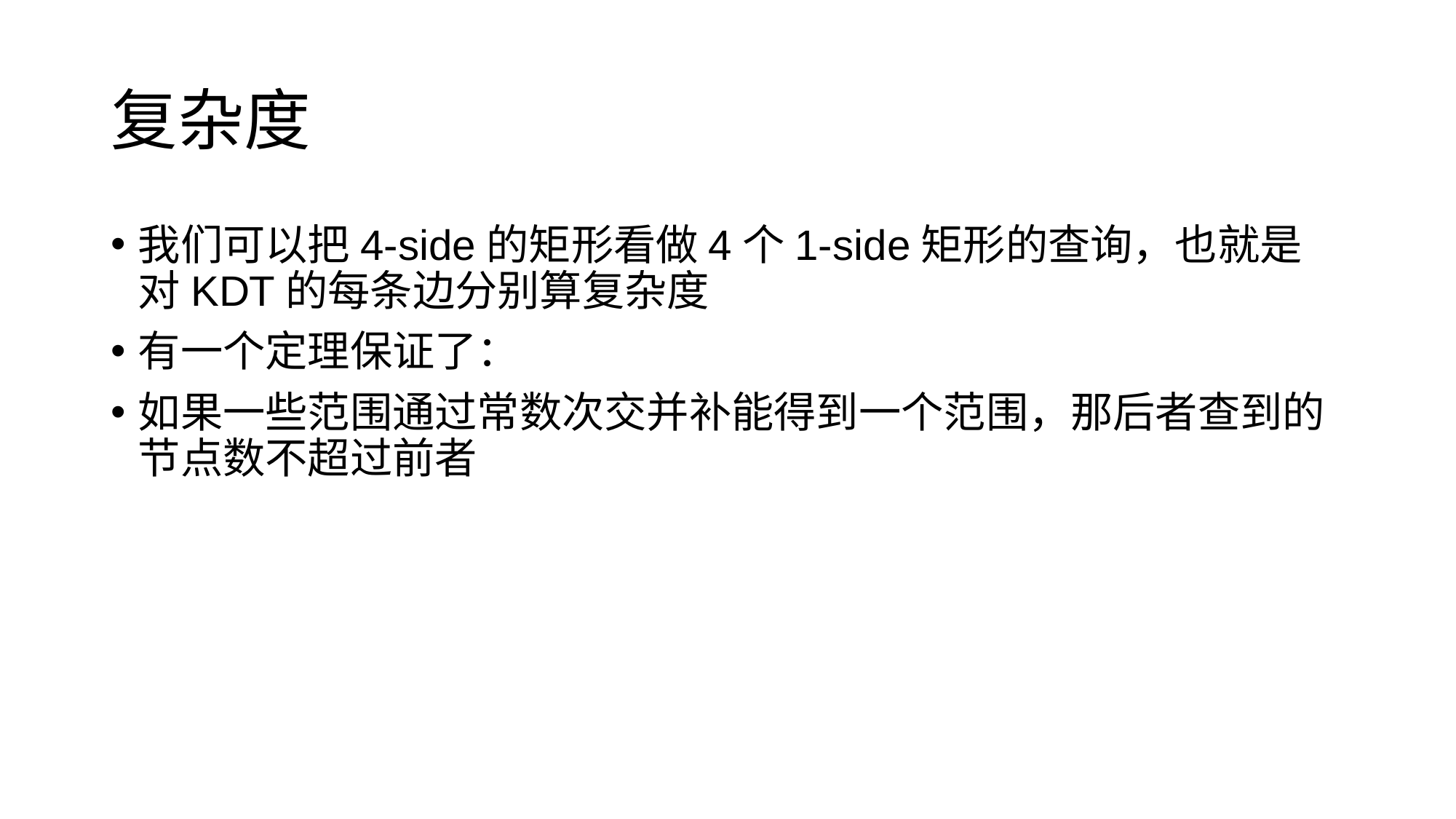

# 复杂度
我们可以把4-side的矩形看做4个1-side矩形的查询，也就是对KDT的每条边分别算复杂度
有一个定理保证了：
如果一些范围通过常数次交并补能得到一个范围，那后者查到的节点数不超过前者